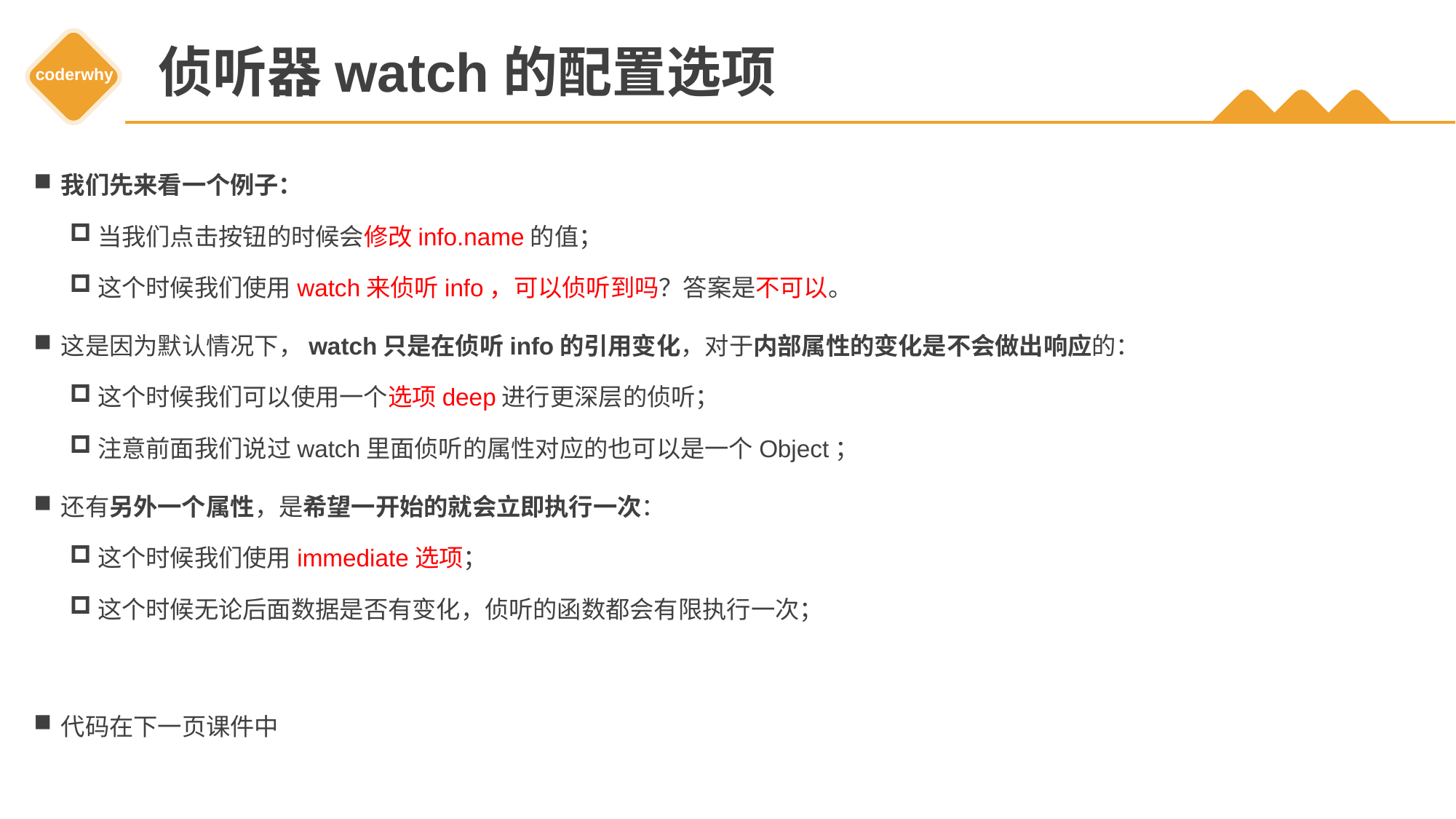

# 侦听器watch的配置选项
我们先来看一个例子：
当我们点击按钮的时候会修改info.name的值；
这个时候我们使用watch来侦听info，可以侦听到吗？答案是不可以。
这是因为默认情况下，watch只是在侦听info的引用变化，对于内部属性的变化是不会做出响应的：
这个时候我们可以使用一个选项deep进行更深层的侦听；
注意前面我们说过watch里面侦听的属性对应的也可以是一个Object；
还有另外一个属性，是希望一开始的就会立即执行一次：
这个时候我们使用immediate选项；
这个时候无论后面数据是否有变化，侦听的函数都会有限执行一次；

代码在下一页课件中